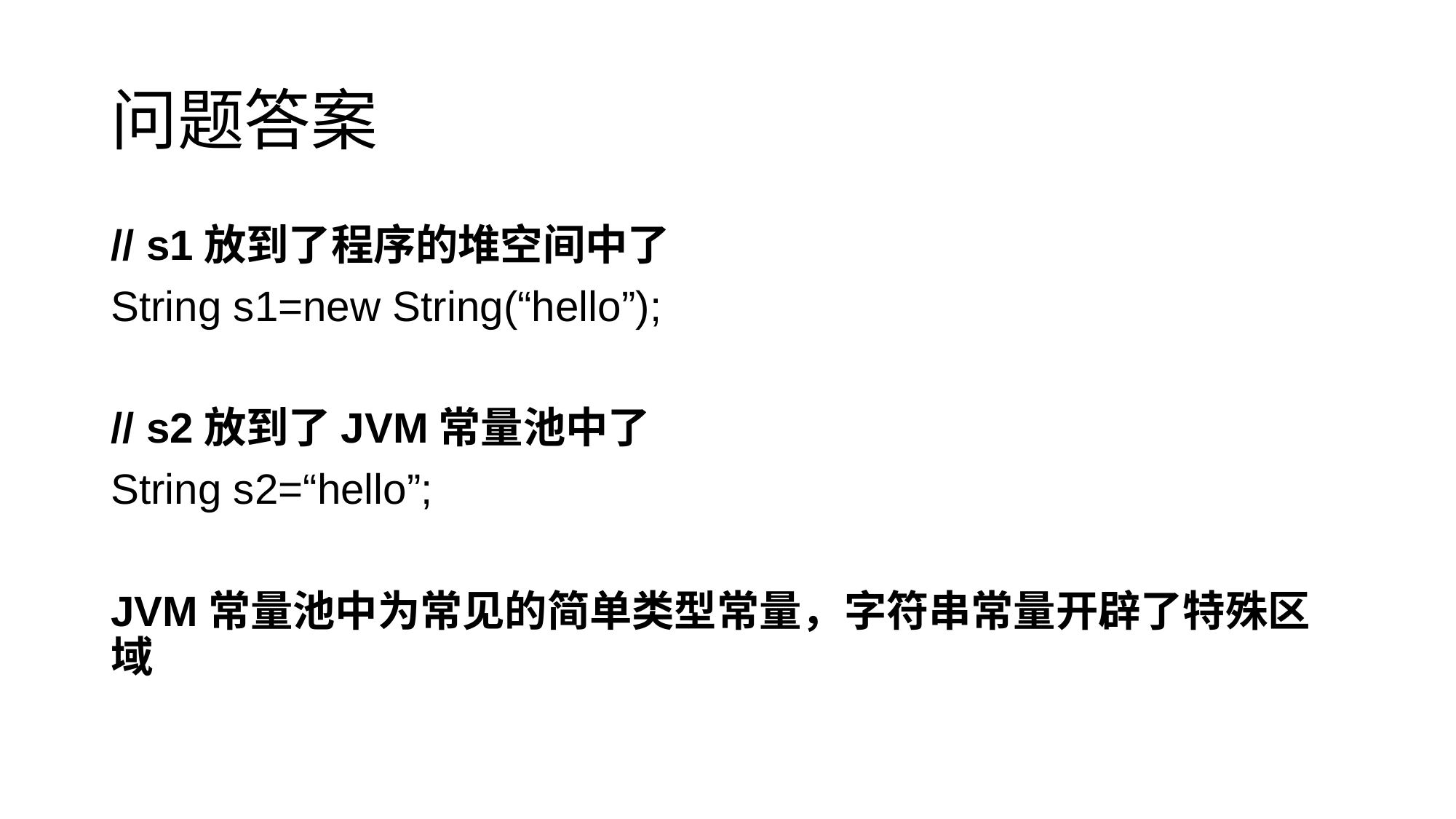

# 问题答案
// s1放到了程序的堆空间中了
String s1=new String(“hello”);

// s2放到了JVM常量池中了
String s2=“hello”;

JVM常量池中为常见的简单类型常量，字符串常量开辟了特殊区域